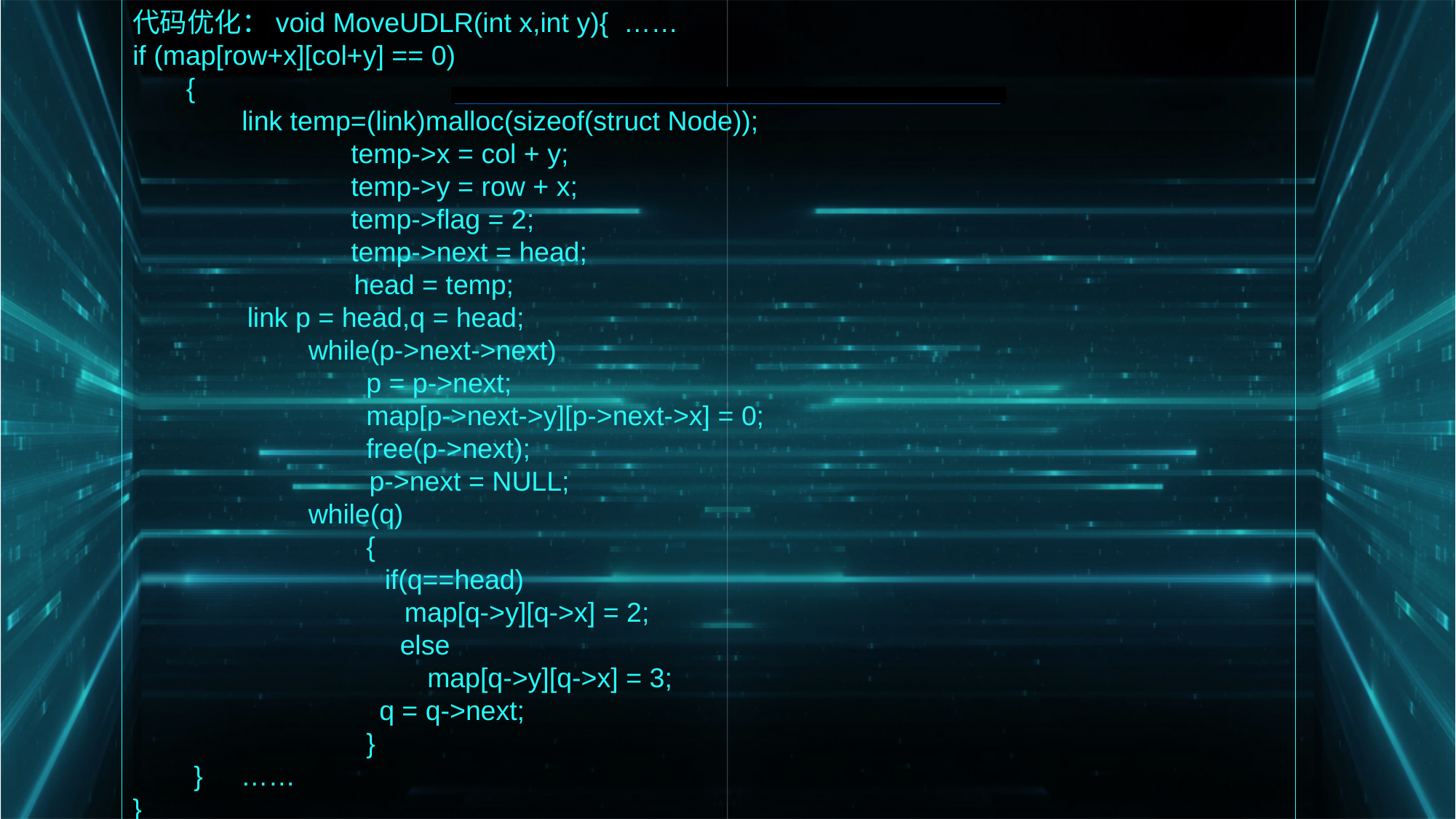

代码优化：void MoveUDLR(int x,int y){  ……
if (map[row+x][col+y] == 0)
       {
	link temp=(link)malloc(sizeof(struct Node));
		temp->x = col + y;
		temp->y = row + x;
		temp->flag = 2;
		temp->next = head;
                             head = temp;
               link p = head,q = head;
                       while(p->next->next)
		  p = p->next;
		  map[p->next->y][p->next->x] = 0;
		  free(p->next);
                               p->next = NULL;
                       while(q)
		  {
                                 if(q==head)
		       map[q->y][q->x] = 2;
                                   else
		          map[q->y][q->x] = 3;
	                  q = q->next;
	  	  }
        }     ……
}